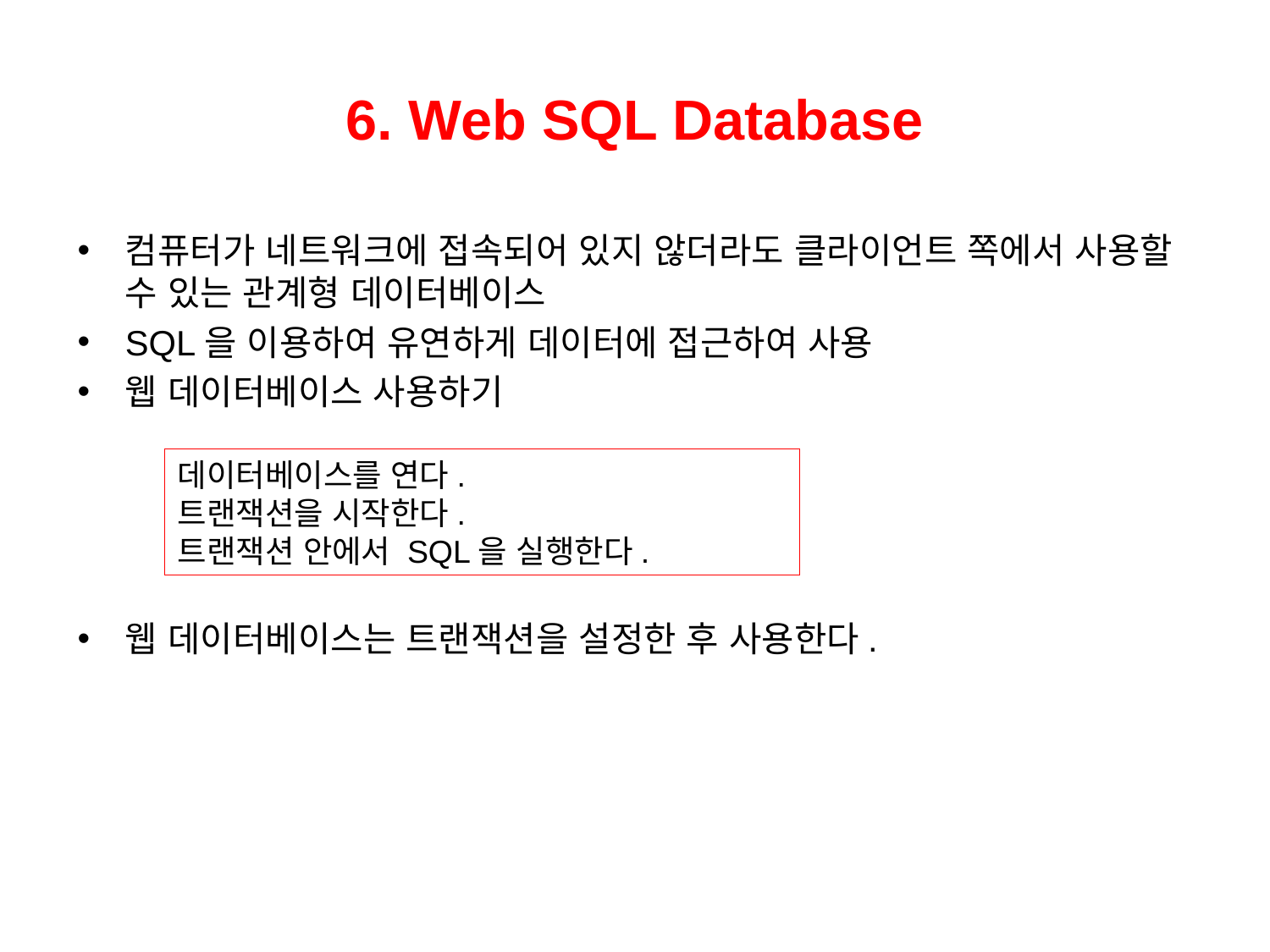

# 6. Web SQL Database
컴퓨터가 네트워크에 접속되어 있지 않더라도 클라이언트 쪽에서 사용할 수 있는 관계형 데이터베이스
SQL을 이용하여 유연하게 데이터에 접근하여 사용
웹 데이터베이스 사용하기

웹 데이터베이스는 트랜잭션을 설정한 후 사용한다.

데이터베이스를 연다.
트랜잭션을 시작한다.
트랜잭션 안에서 SQL을 실행한다.